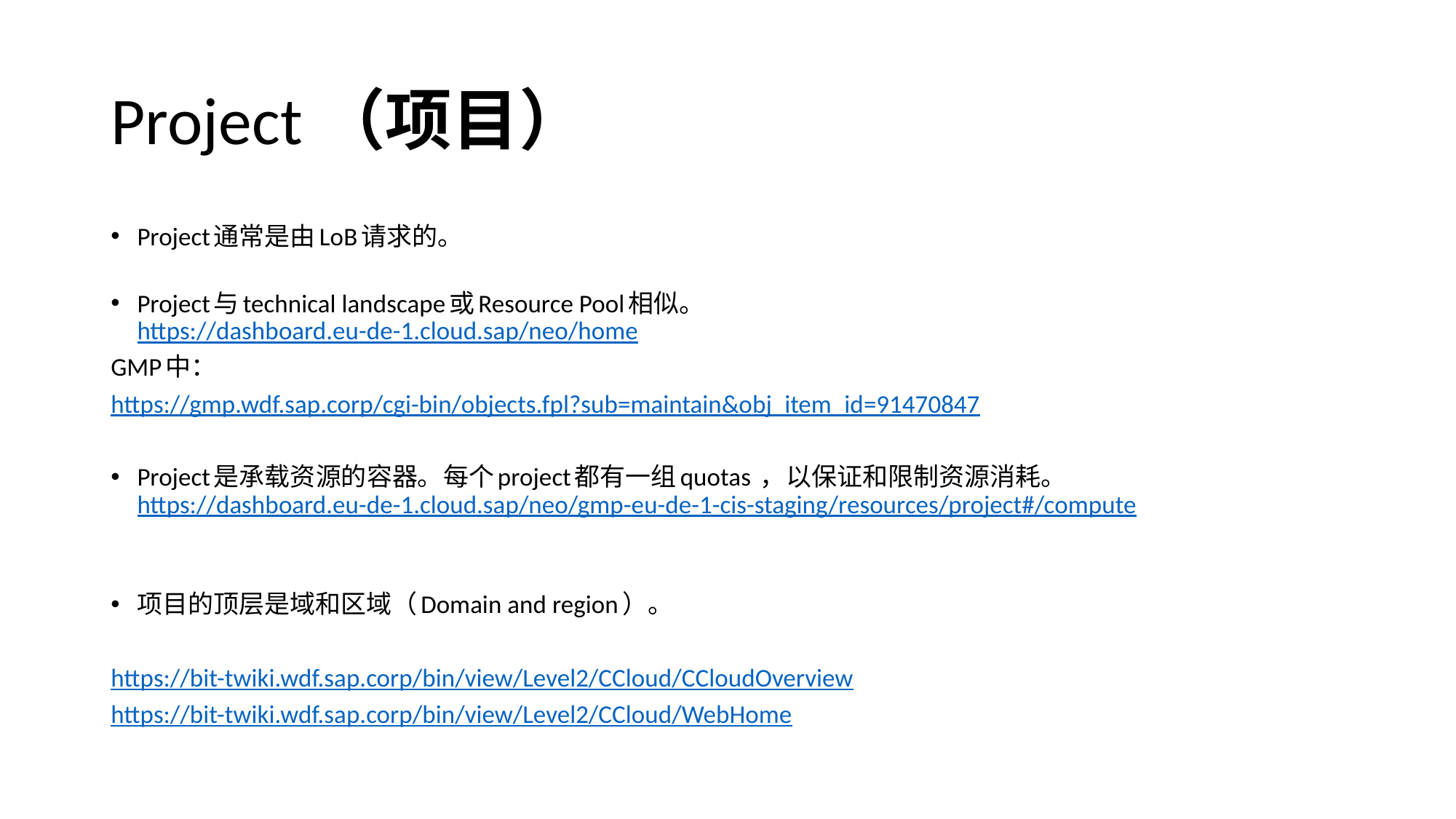

# Project（项目）
Project通常是由LoB请求的。
Project与technical landscape或Resource Pool相似。
https://dashboard.eu-de-1.cloud.sap/neo/home
GMP中：
https://gmp.wdf.sap.corp/cgi-bin/objects.fpl?sub=maintain&obj_item_id=91470847

Project是承载资源的容器。每个project都有一组quotas ，以保证和限制资源消耗。https://dashboard.eu-de-1.cloud.sap/neo/gmp-eu-de-1-cis-staging/resources/project#/compute

项目的顶层是域和区域（Domain and region）。

https://bit-twiki.wdf.sap.corp/bin/view/Level2/CCloud/CCloudOverview
https://bit-twiki.wdf.sap.corp/bin/view/Level2/CCloud/WebHome